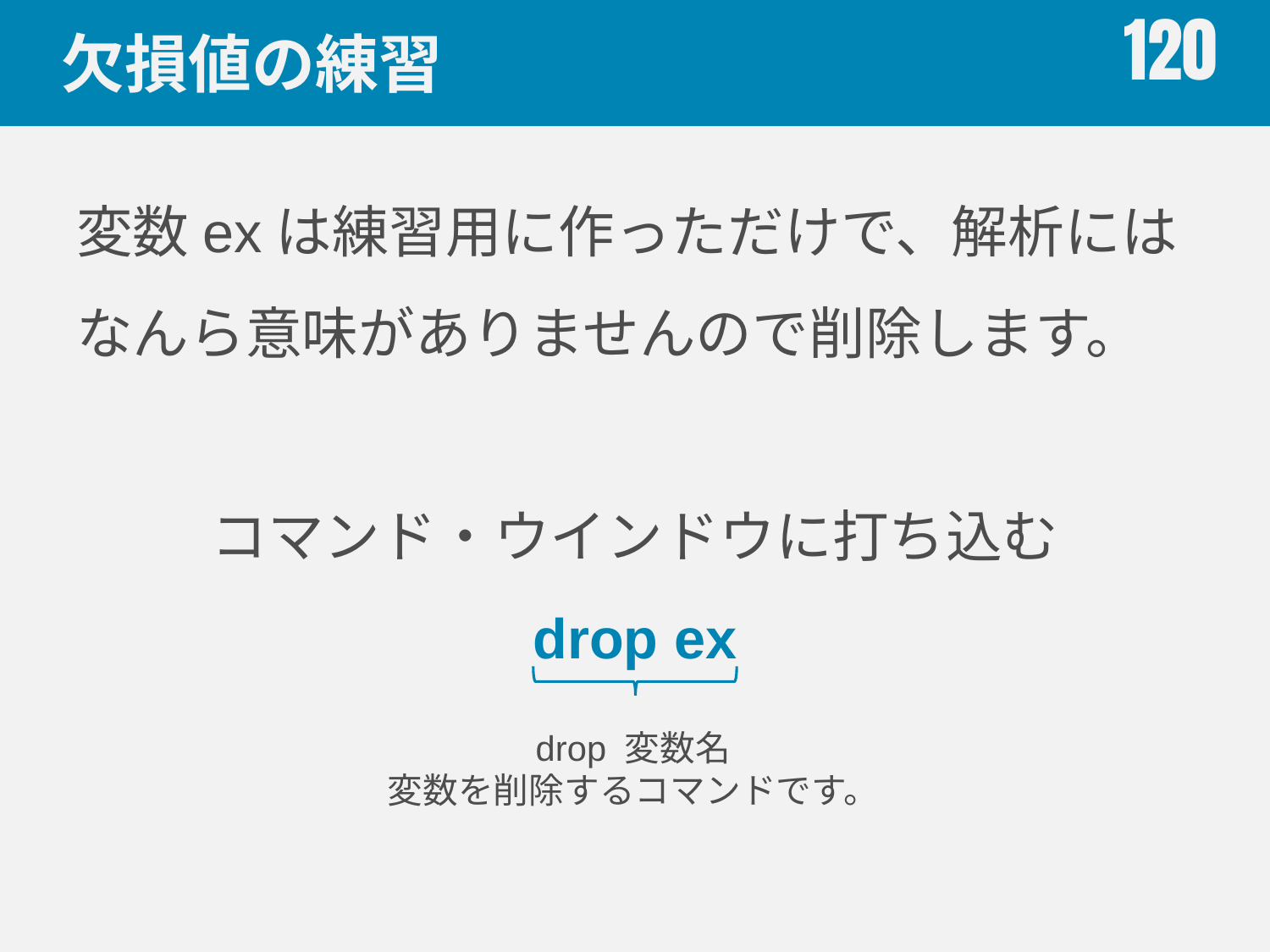

# 欠損値の練習
 120
変数exは練習用に作っただけで、解析にはなんら意味がありませんので削除します。

コマンド・ウインドウに打ち込む
drop ex

drop 変数名
変数を削除するコマンドです。